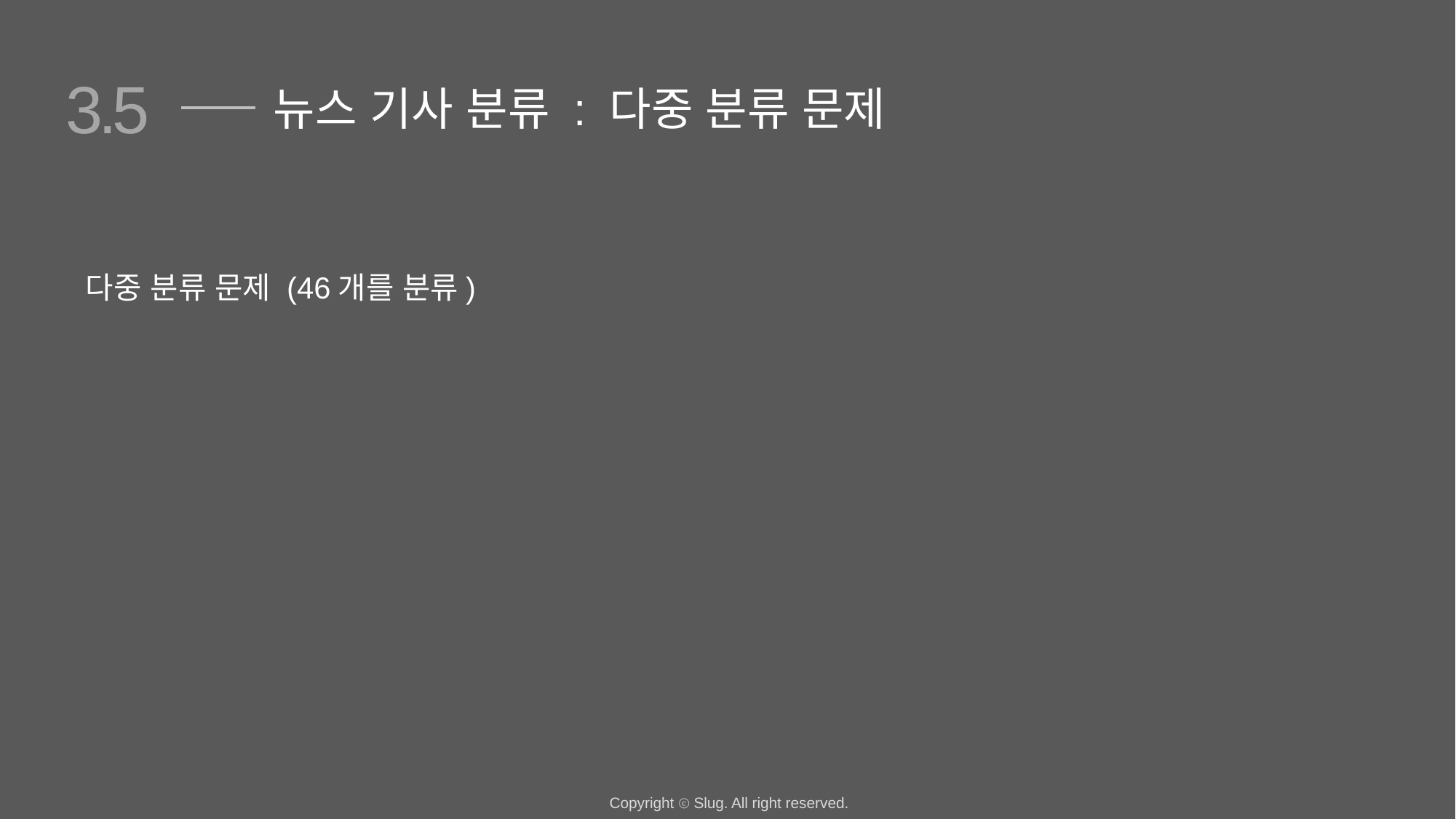

3.5
뉴스 기사 분류 : 다중 분류 문제
다중 분류 문제 (46개를 분류)
Copyright ⓒ Slug. All right reserved.